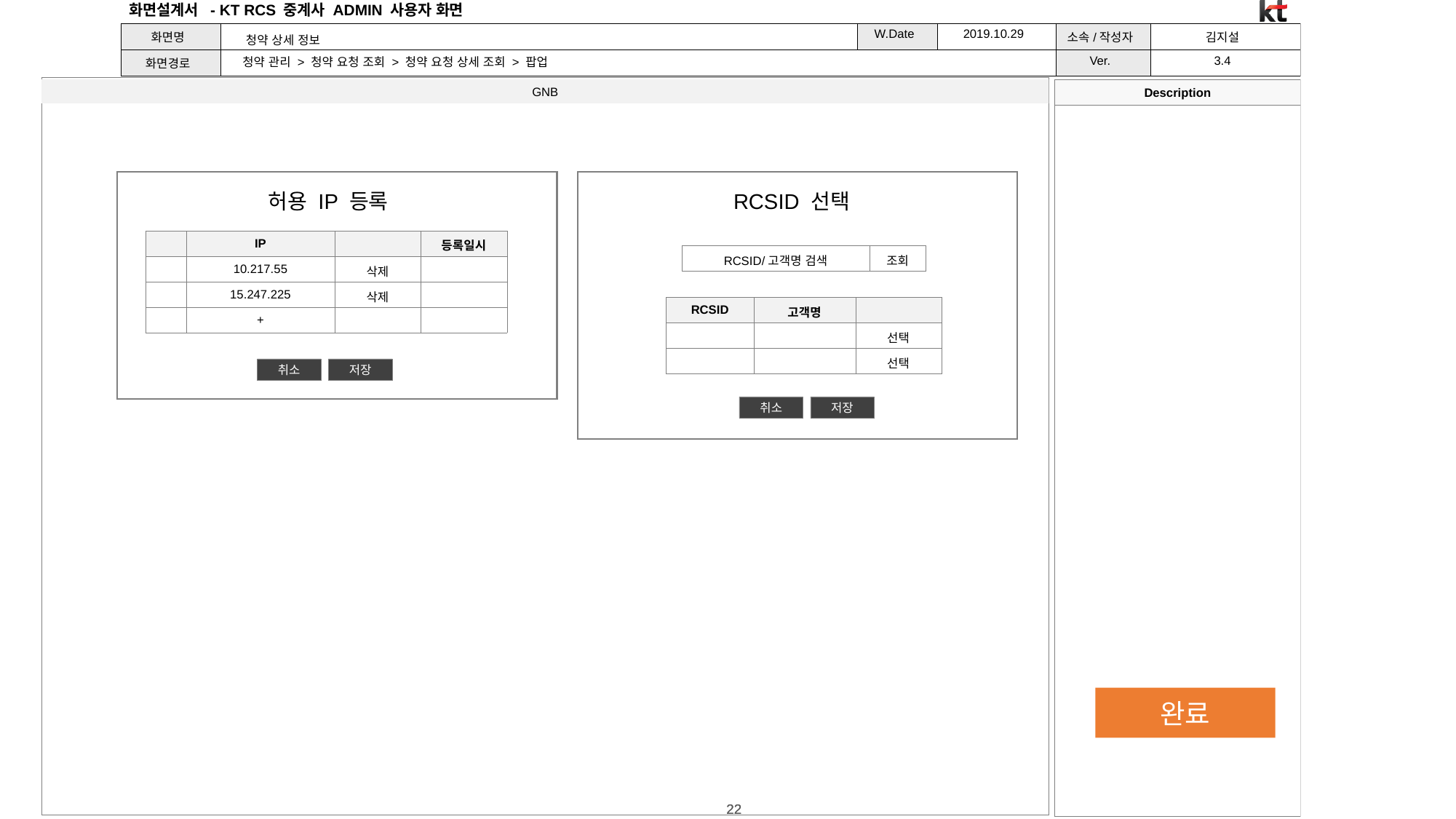

청약 상세 정보
청약 관리 > 청약 요청 조회 > 청약 요청 상세 조회 > 팝업

허용 IP 등록
RCSID 선택
|  | IP |  | 등록일시 |
| --- | --- | --- | --- |
|  | 10.217.55 | 삭제 |  |
|  | 15.247.225 | 삭제 |  |
|  | + |  |  |
| RCSID/고객명 검색 | 조회 |
| --- | --- |
| RCSID | 고객명 |  |
| --- | --- | --- |
|  |  | 선택 |
|  |  | 선택 |
취소
저장
취소
저장
완료